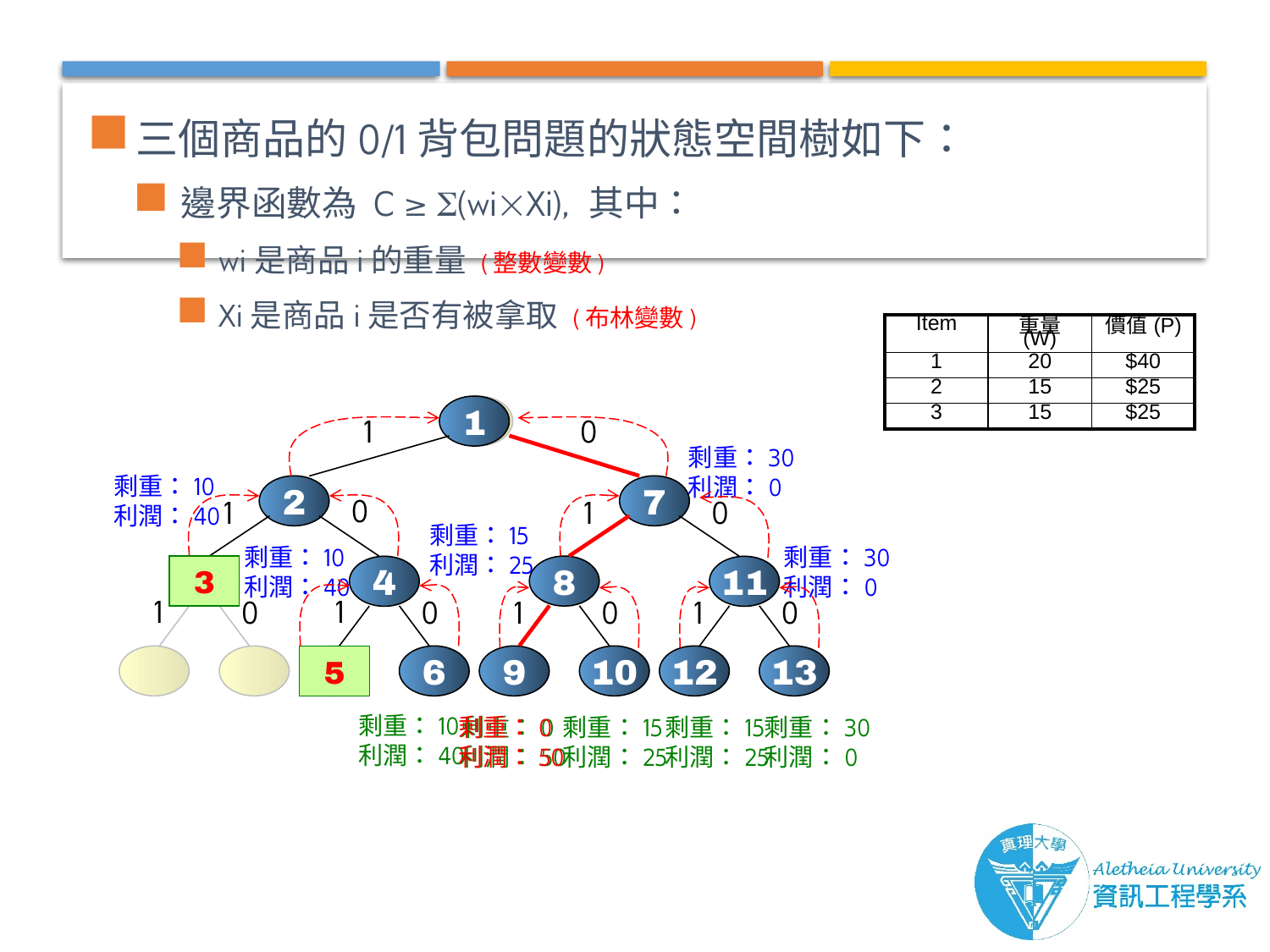

三個商品的0/1背包問題的狀態空間樹如下：
邊界函數為 C ≥ Σ(wi×Xi), 其中：
wi是商品i的重量 (整數變數)
Xi是商品i是否有被拿取 (布林變數)

| Item | 重量 (W) | 價值(P) |
| --- | --- | --- |
| 1 | 20 | $40 |
| 2 | 15 | $25 |
| 3 | 15 | $25 |

1
1
0
0
1
1
0
1
1
0
0
1
0
1
0

剩重：30
利潤：0
剩重：10
利潤：40
2
7

剩重：15
利潤：25

剩重：10
利潤：40
剩重：30
利潤：0
3
8
4
11

6
9
10
12
13
5
剩重：10
利潤：40
剩重：0
利潤：50
剩重：0
利潤：50
剩重：15
利潤：25
剩重：15
利潤：25
剩重：30
利潤：0